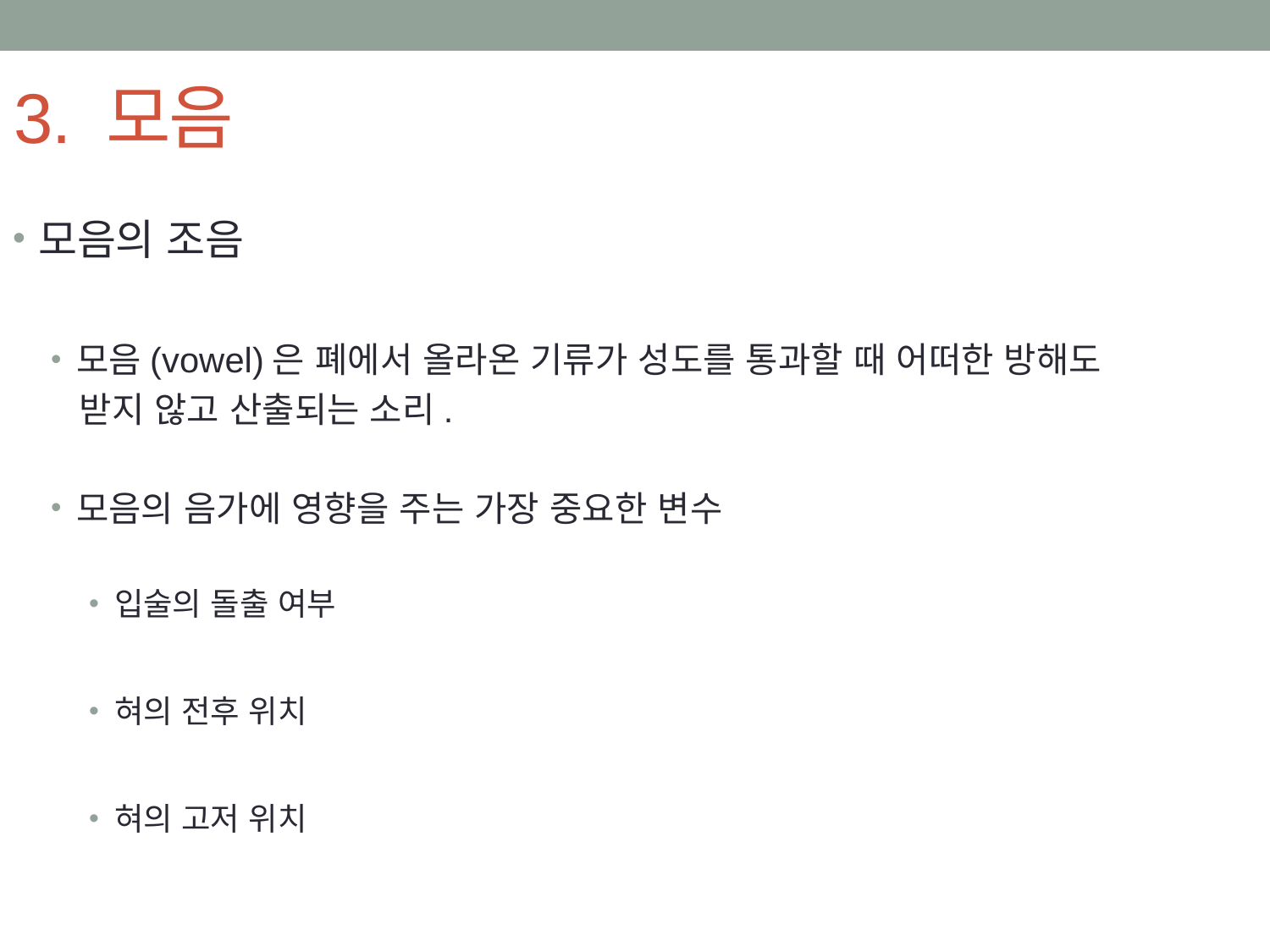

# 3. 모음
모음의 조음

모음(vowel)은 폐에서 올라온 기류가 성도를 통과할 때 어떠한 방해도
  받지 않고 산출되는 소리.

모음의 음가에 영향을 주는 가장 중요한 변수

입술의 돌출 여부

혀의 전후 위치

혀의 고저 위치